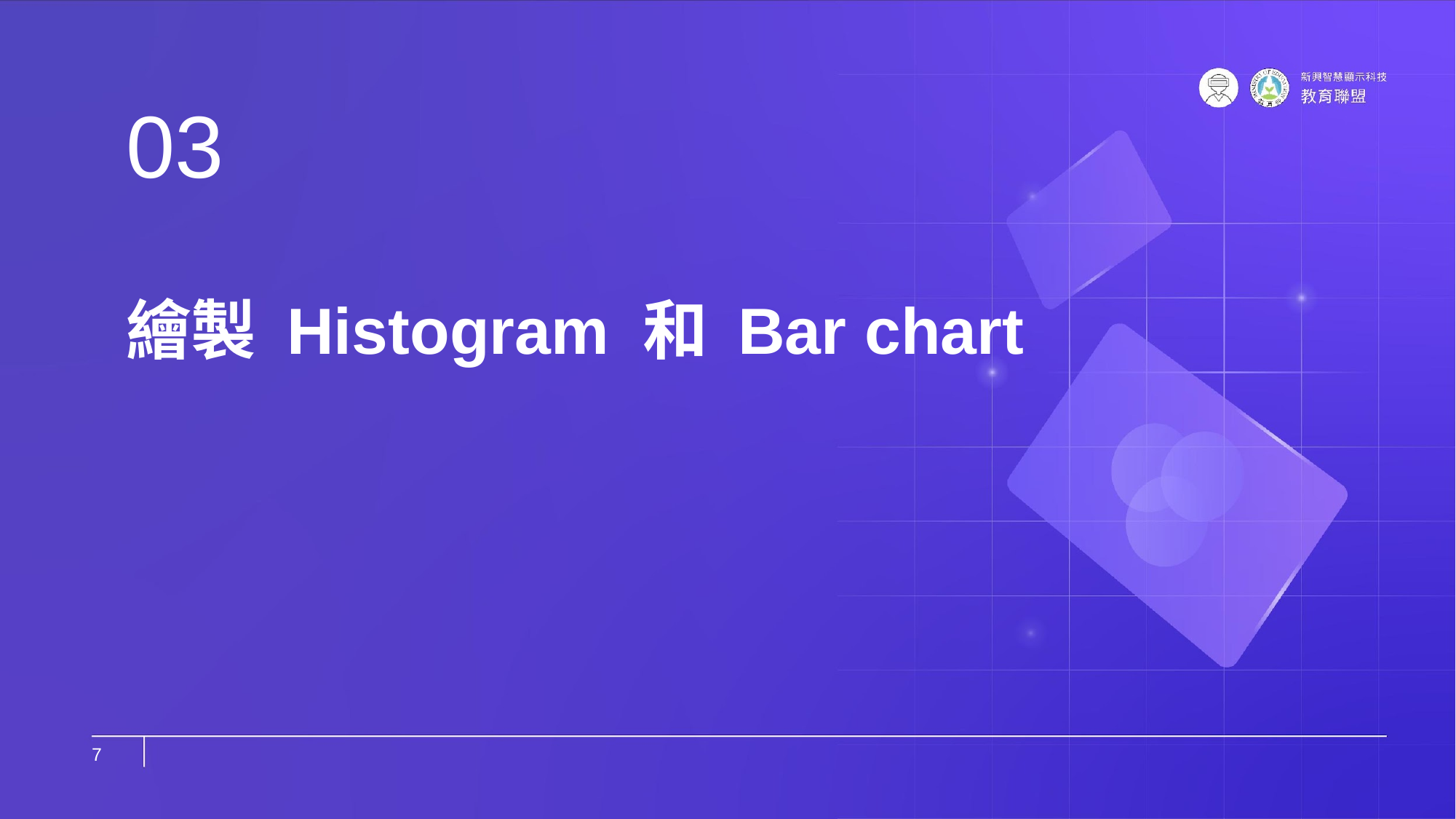

03
# 繪製 Histogram 和 Bar chart
7